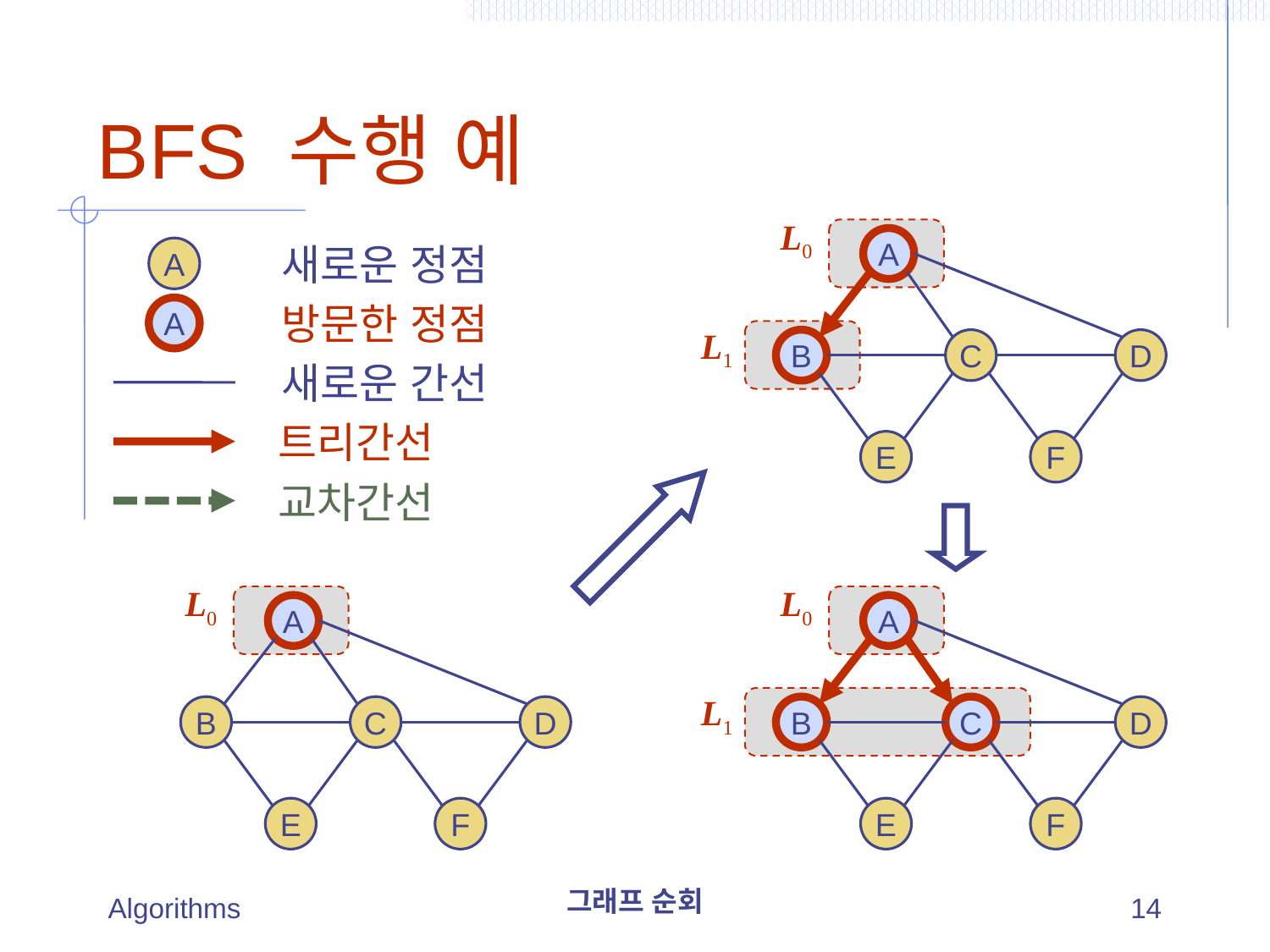

# BFS 수행 예
L0

A
새로운 정점
A
방문한 정점
A
L1

B
C
D
새로운 간선

트리간선
E
F

교차간선

L0
L0

A
A
L1

B
C
D
B
C
D
E
F
E
F
Algorithms
그래프 순회
14